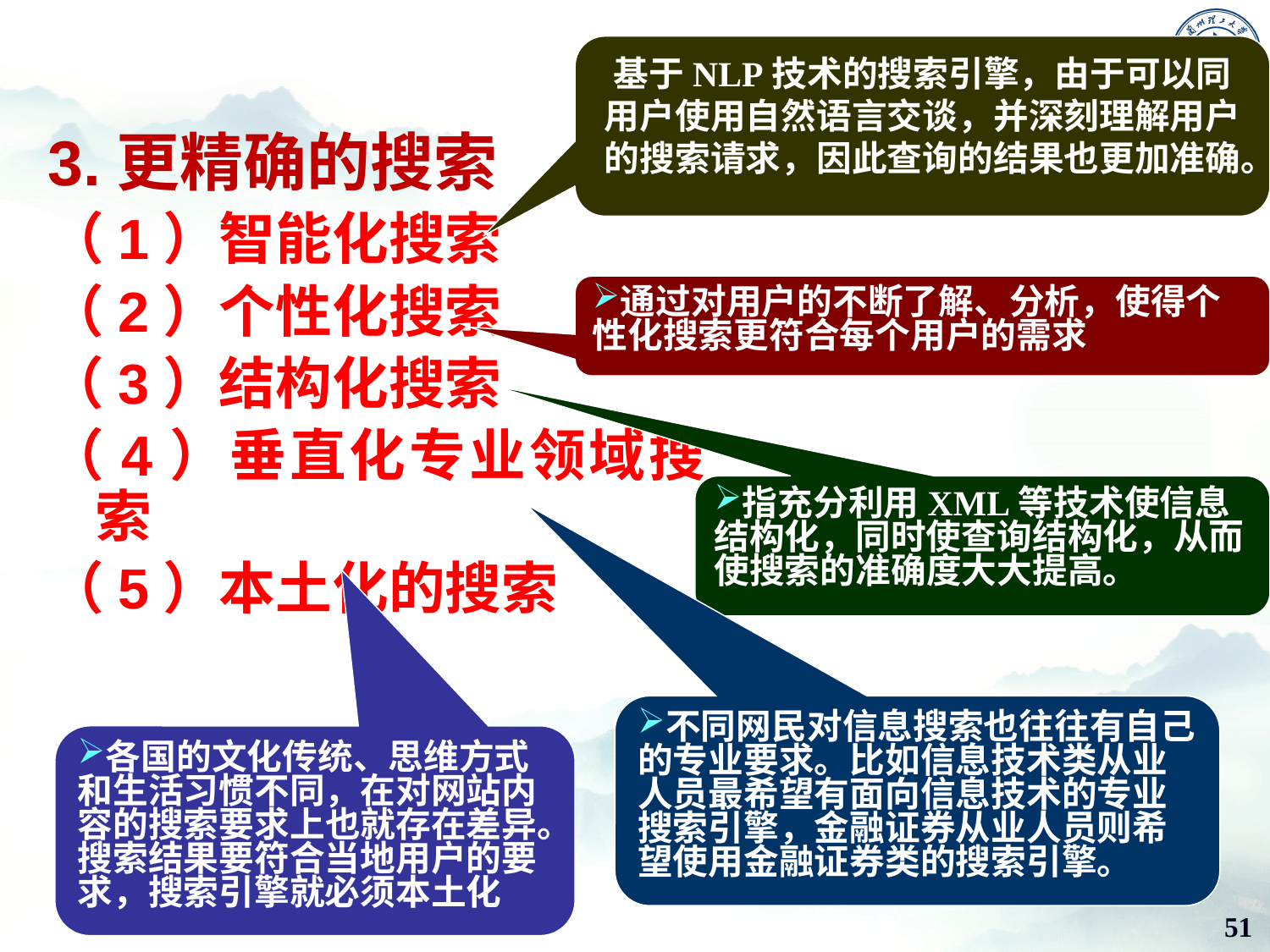

基于NLP技术的搜索引擎，由于可以同用户使用自然语言交谈，并深刻理解用户的搜索请求，因此查询的结果也更加准确。
3.更精确的搜索
（1）智能化搜索
（2）个性化搜索
（3）结构化搜索
（4）垂直化专业领域搜索
（5）本土化的搜索

通过对用户的不断了解、分析，使得个性化搜索更符合每个用户的需求
指充分利用XML等技术使信息结构化，同时使查询结构化，从而使搜索的准确度大大提高。
不同网民对信息搜索也往往有自己的专业要求。比如信息技术类从业人员最希望有面向信息技术的专业搜索引擎，金融证券从业人员则希望使用金融证券类的搜索引擎。
各国的文化传统、思维方式和生活习惯不同，在对网站内容的搜索要求上也就存在差异。搜索结果要符合当地用户的要求，搜索引擎就必须本土化
51